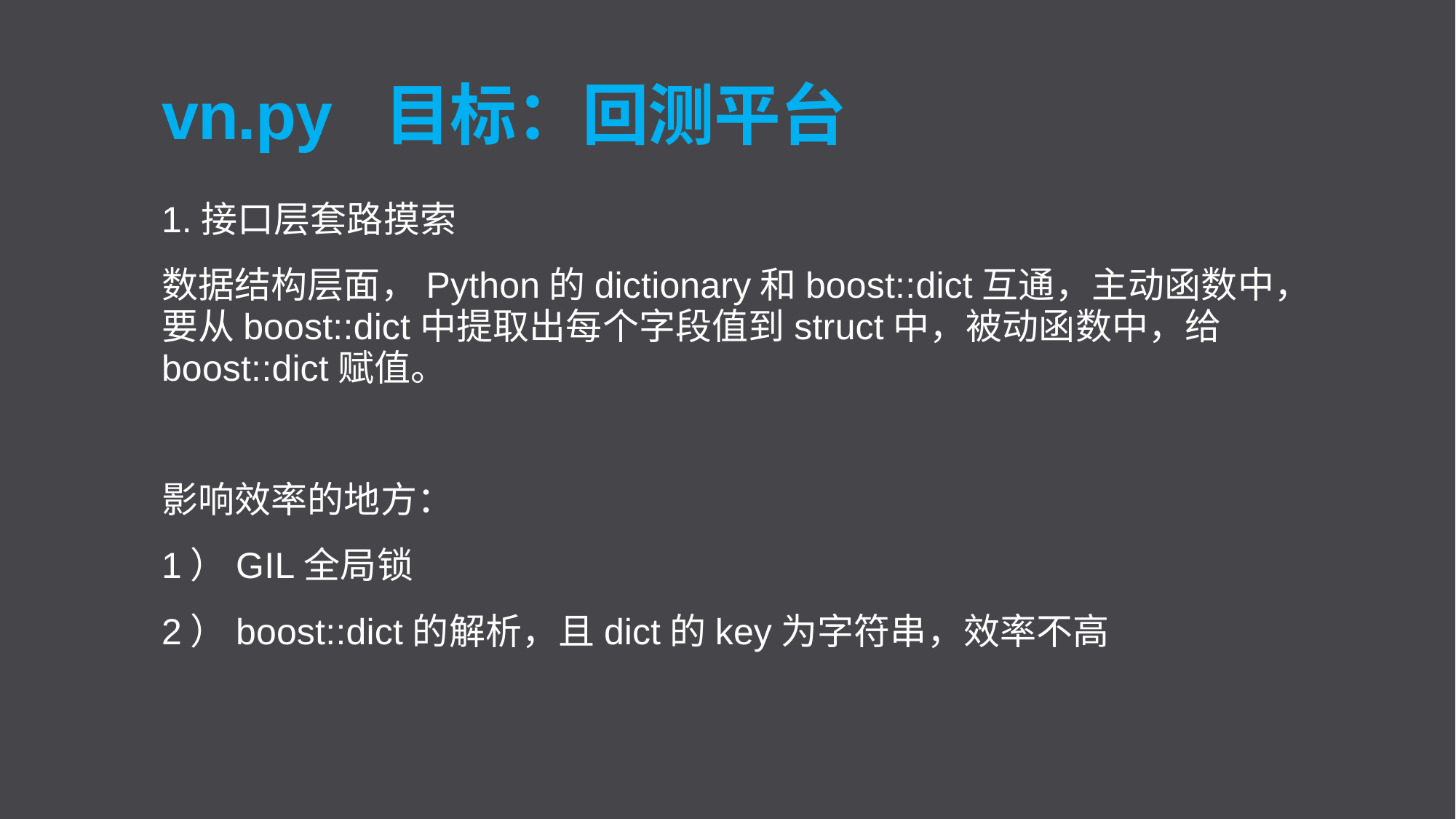

# vn.py  目标：回测平台
1.接口层套路摸索
数据结构层面，Python的dictionary和boost::dict互通，主动函数中，要从boost::dict中提取出每个字段值到struct中，被动函数中，给boost::dict赋值。

影响效率的地方：
1）GIL全局锁
2）boost::dict的解析，且dict的key为字符串，效率不高